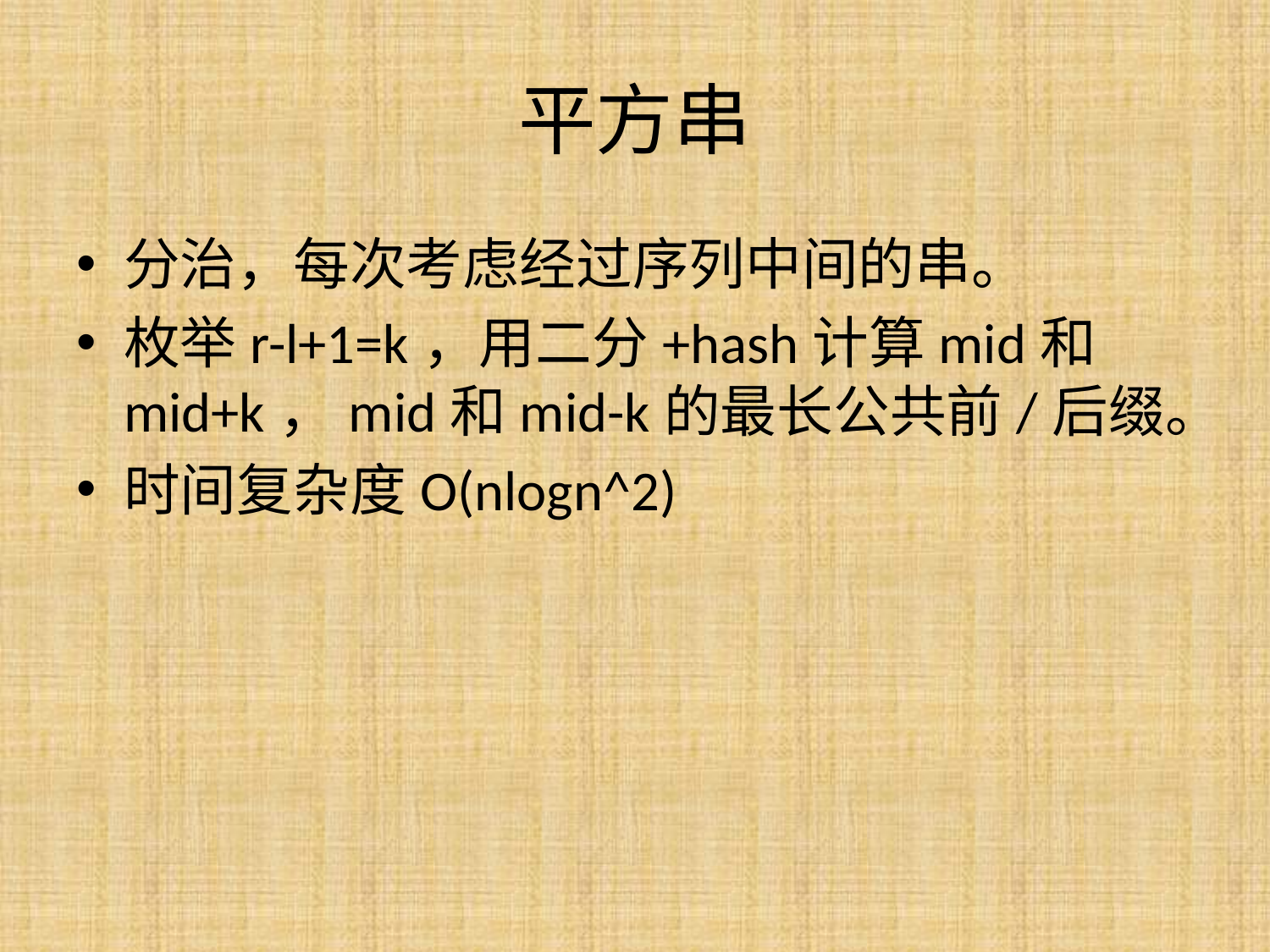

# 平方串
分治，每次考虑经过序列中间的串。
枚举r-l+1=k，用二分+hash计算mid和mid+k，mid和mid-k的最长公共前/后缀。
时间复杂度O(nlogn^2)